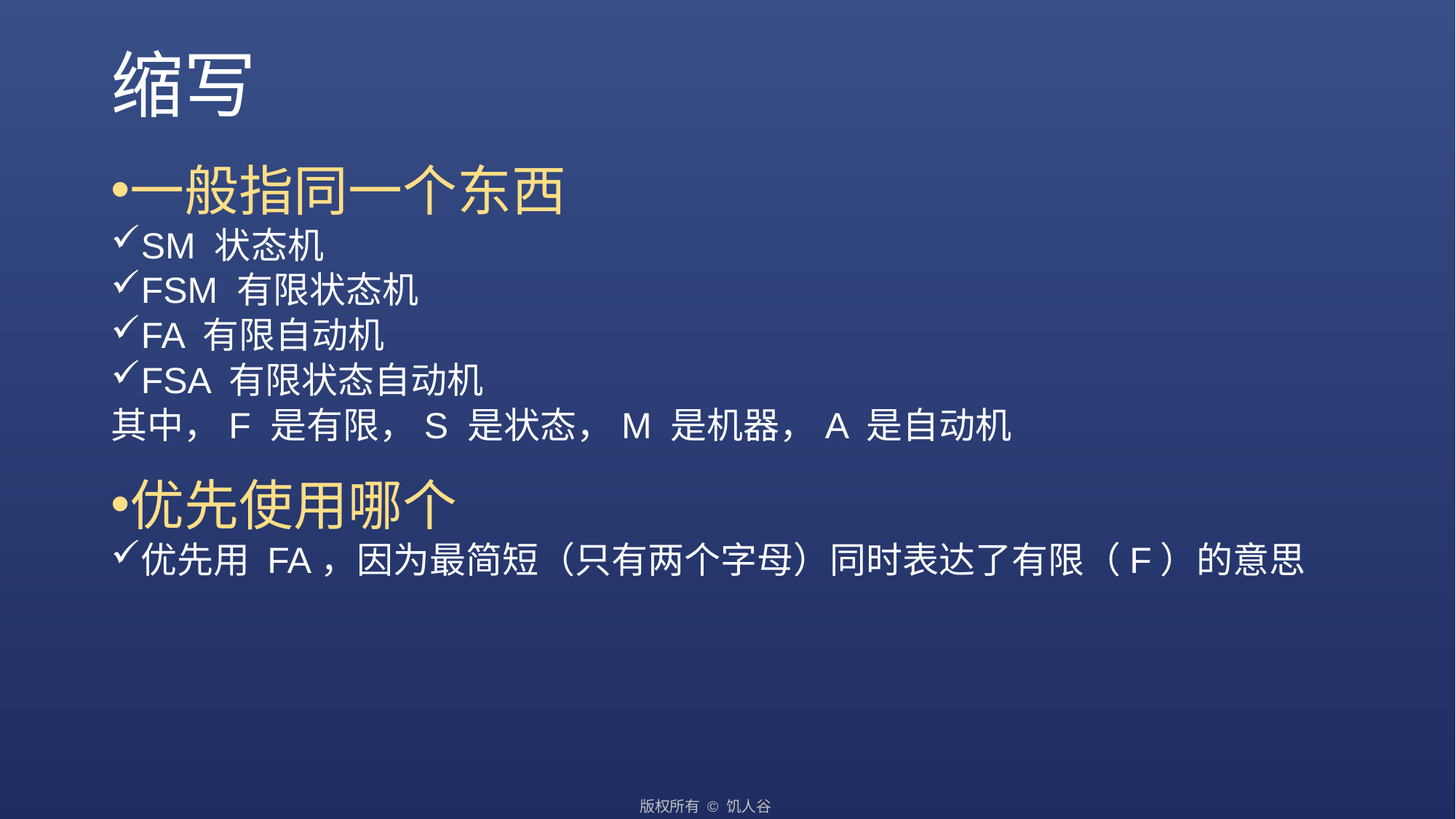

# 缩写
一般指同一个东西
SM 状态机
FSM 有限状态机
FA 有限自动机
FSA 有限状态自动机
其中，F 是有限，S 是状态，M 是机器，A 是自动机
优先使用哪个
优先用 FA，因为最简短（只有两个字母）同时表达了有限（F）的意思